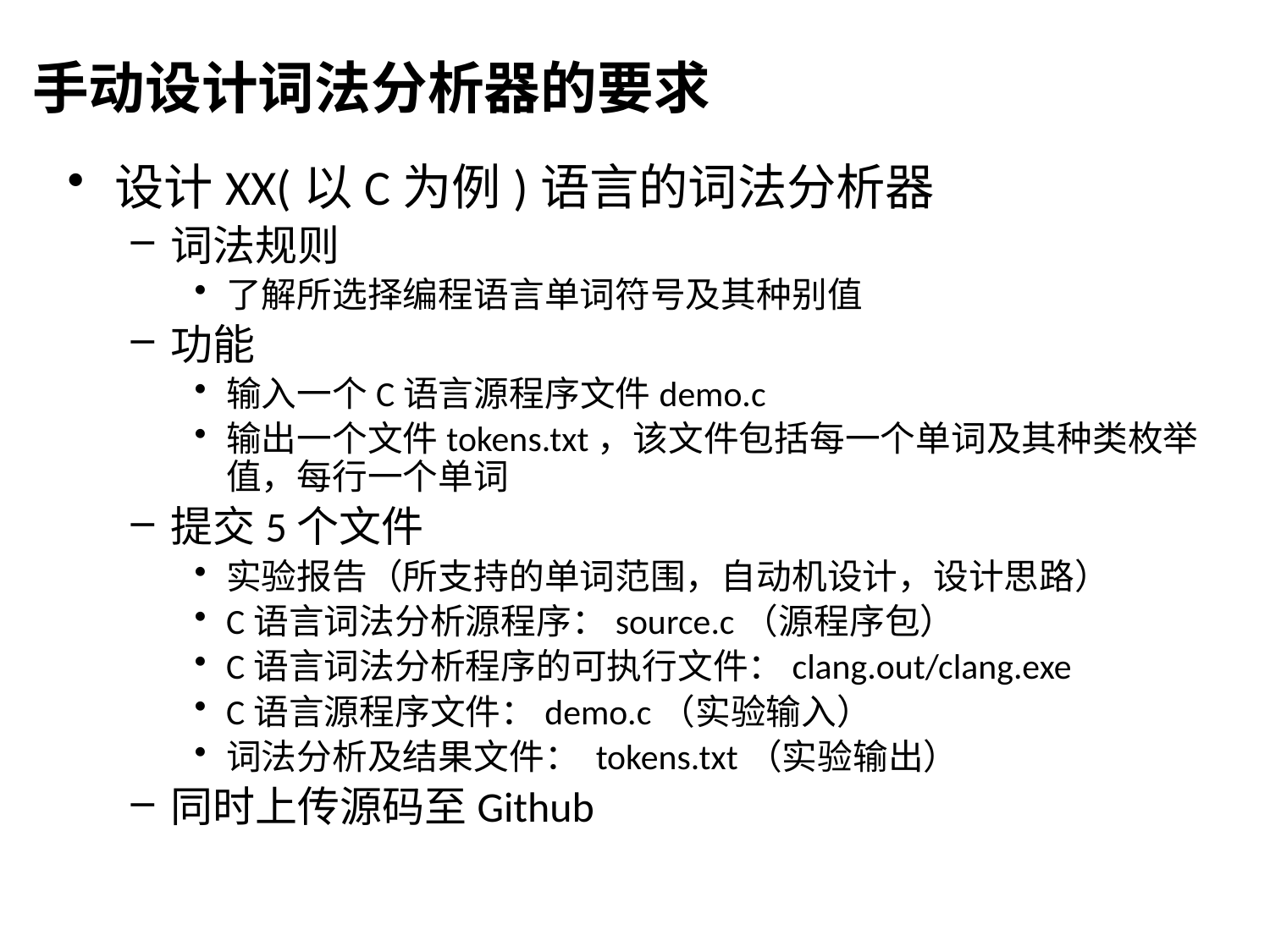

手动设计词法分析器的要求
设计XX(以C为例)语言的词法分析器
词法规则
了解所选择编程语言单词符号及其种别值
功能
输入一个C语言源程序文件demo.c
输出一个文件tokens.txt，该文件包括每一个单词及其种类枚举值，每行一个单词
提交5个文件
实验报告（所支持的单词范围，自动机设计，设计思路）
C语言词法分析源程序：source.c（源程序包）
C语言词法分析程序的可执行文件：clang.out/clang.exe
C语言源程序文件：demo.c（实验输入）
词法分析及结果文件： tokens.txt（实验输出）
同时上传源码至Github